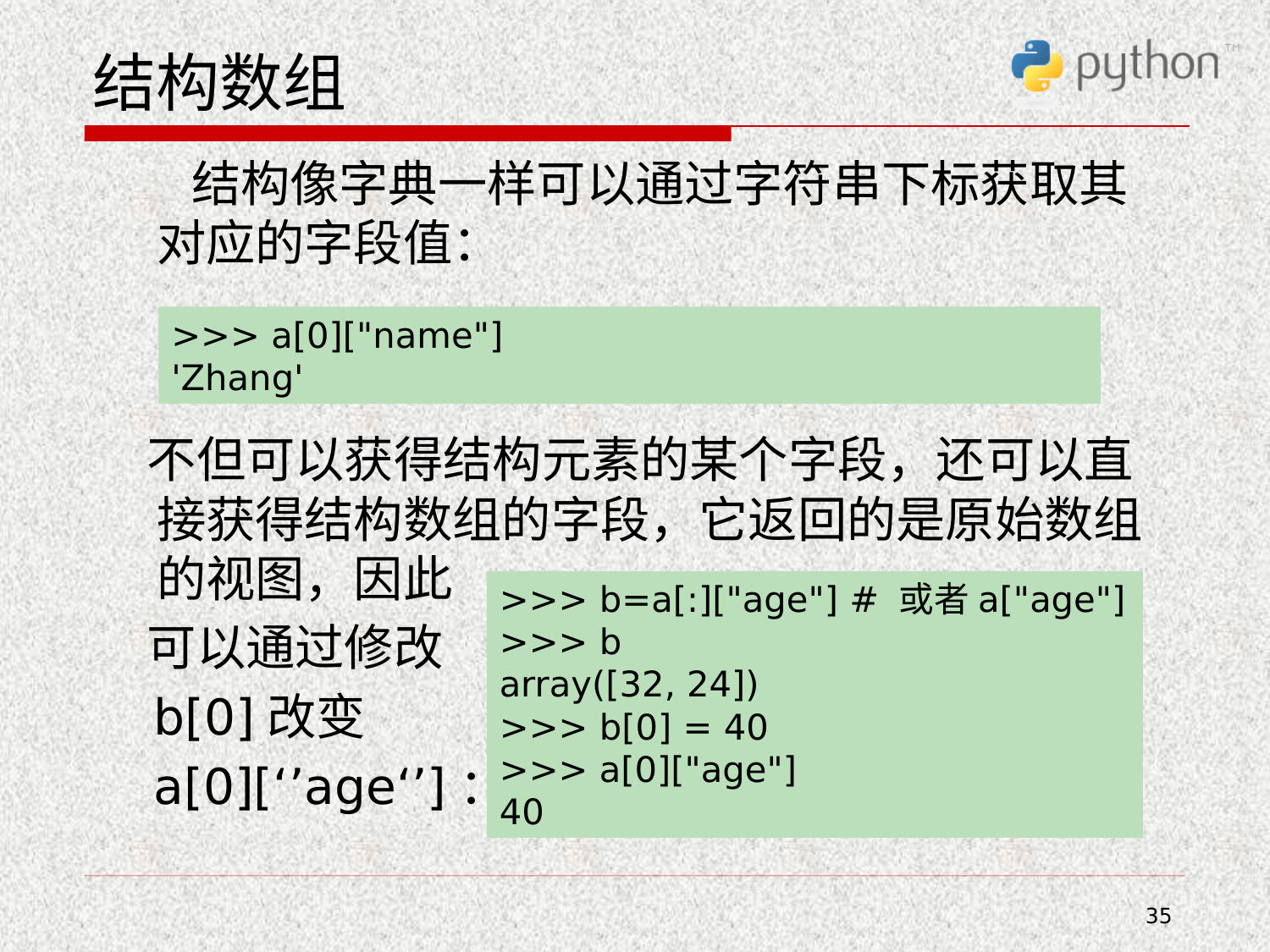

# 结构数组
        结构像字典一样可以通过字符串下标获取其对应的字段值：

    不但可以获得结构元素的某个字段，还可以直接获得结构数组的字段，它返回的是原始数组的视图，因此
    可以通过修改
    b[0]改变
    a[0][‘’age‘’]：
>>> a[0]["name"]
'Zhang'
>>> b=a[:]["age"] # 或者a["age"]
>>> b
array([32, 24])
>>> b[0] = 40
>>> a[0]["age"]
40
35